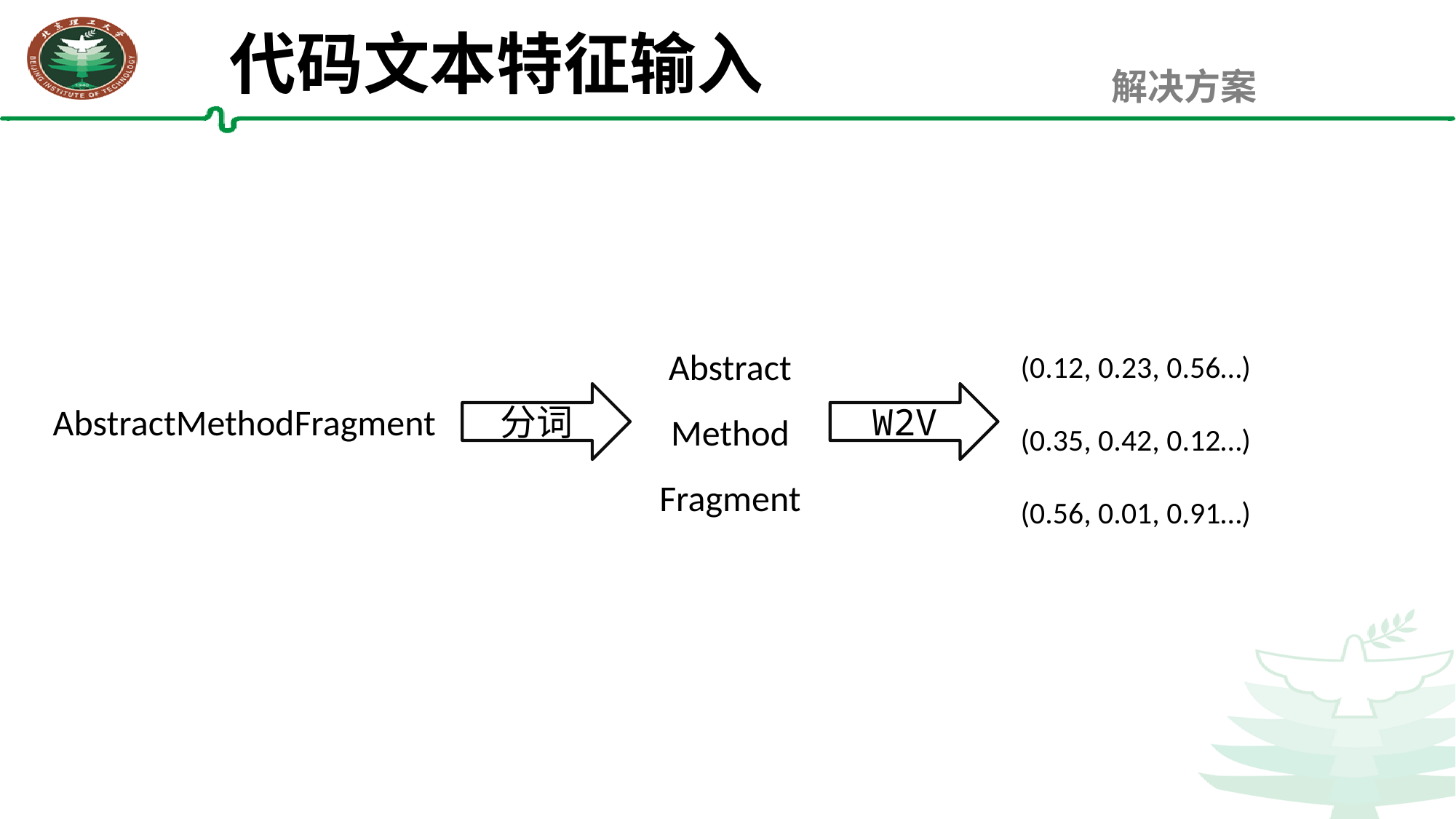

代码文本特征输入
解决方案
(0.12, 0.23, 0.56…)
(0.35, 0.42, 0.12…)
(0.56, 0.01, 0.91…)
W2V
Abstract
Method
Fragment
分词
AbstractMethodFragment